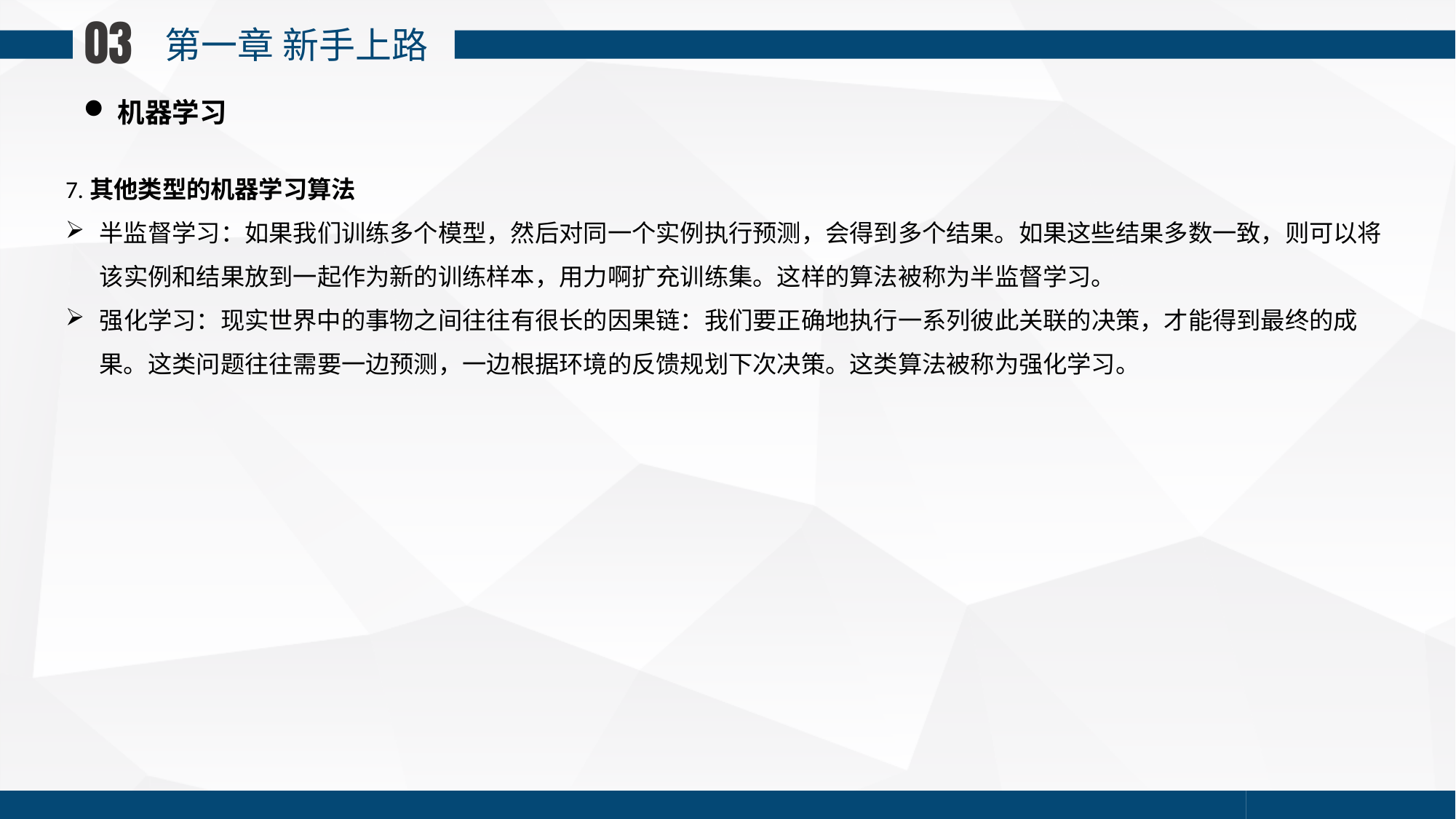

03
 第一章 新手上路

机器学习
7.其他类型的机器学习算法
半监督学习：如果我们训练多个模型，然后对同一个实例执行预测，会得到多个结果。如果这些结果多数一致，则可以将该实例和结果放到一起作为新的训练样本，用力啊扩充训练集。这样的算法被称为半监督学习。
强化学习：现实世界中的事物之间往往有很长的因果链：我们要正确地执行一系列彼此关联的决策，才能得到最终的成果。这类问题往往需要一边预测，一边根据环境的反馈规划下次决策。这类算法被称为强化学习。